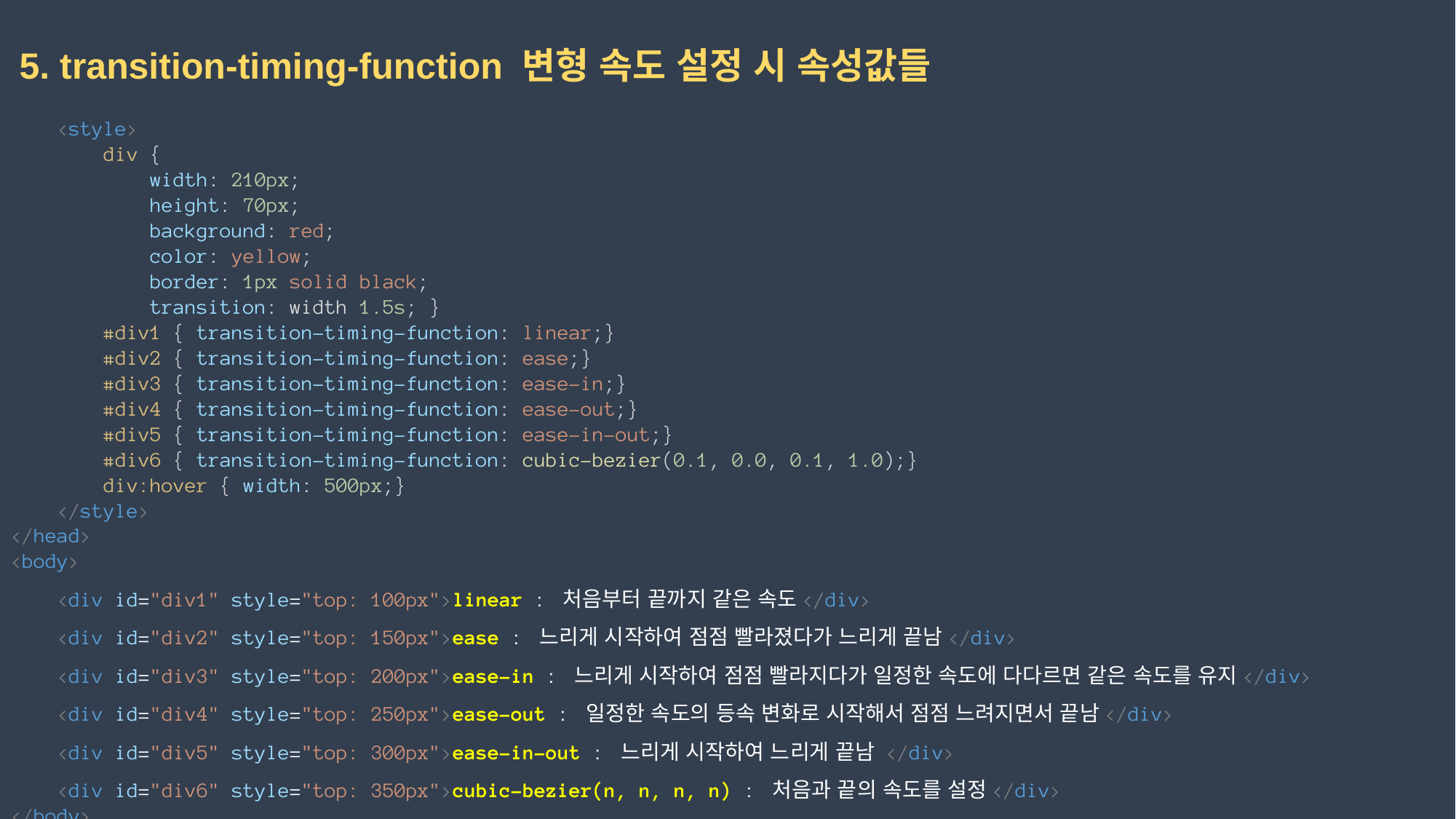

5. transition-timing-function 변형 속도 설정 시 속성값들
    <style>
        div {
            width: 210px;
            height: 70px;
            background: red;
            color: yellow;
            border: 1px solid black;
            transition: width 1.5s; }
        #div1 { transition-timing-function: linear;}
        #div2 { transition-timing-function: ease;}
        #div3 { transition-timing-function: ease-in;}
        #div4 { transition-timing-function: ease-out;}
        #div5 { transition-timing-function: ease-in-out;}
        #div6 { transition-timing-function: cubic-bezier(0.1, 0.0, 0.1, 1.0);}
        div:hover { width: 500px;}
    </style>
</head>
<body>
    <div id="div1" style="top: 100px">linear : 처음부터 끝까지 같은 속도</div>
    <div id="div2" style="top: 150px">ease : 느리게 시작하여 점점 빨라졌다가 느리게 끝남</div>
    <div id="div3" style="top: 200px">ease-in : 느리게 시작하여 점점 빨라지다가 일정한 속도에 다다르면 같은 속도를 유지</div>
    <div id="div4" style="top: 250px">ease-out : 일정한 속도의 등속 변화로 시작해서 점점 느려지면서 끝남</div>
    <div id="div5" style="top: 300px">ease-in-out : 느리게 시작하여 느리게 끝남 </div>
    <div id="div6" style="top: 350px">cubic-bezier(n, n, n, n) : 처음과 끝의 속도를 설정</div>
</body>

2023-02-17
권민지